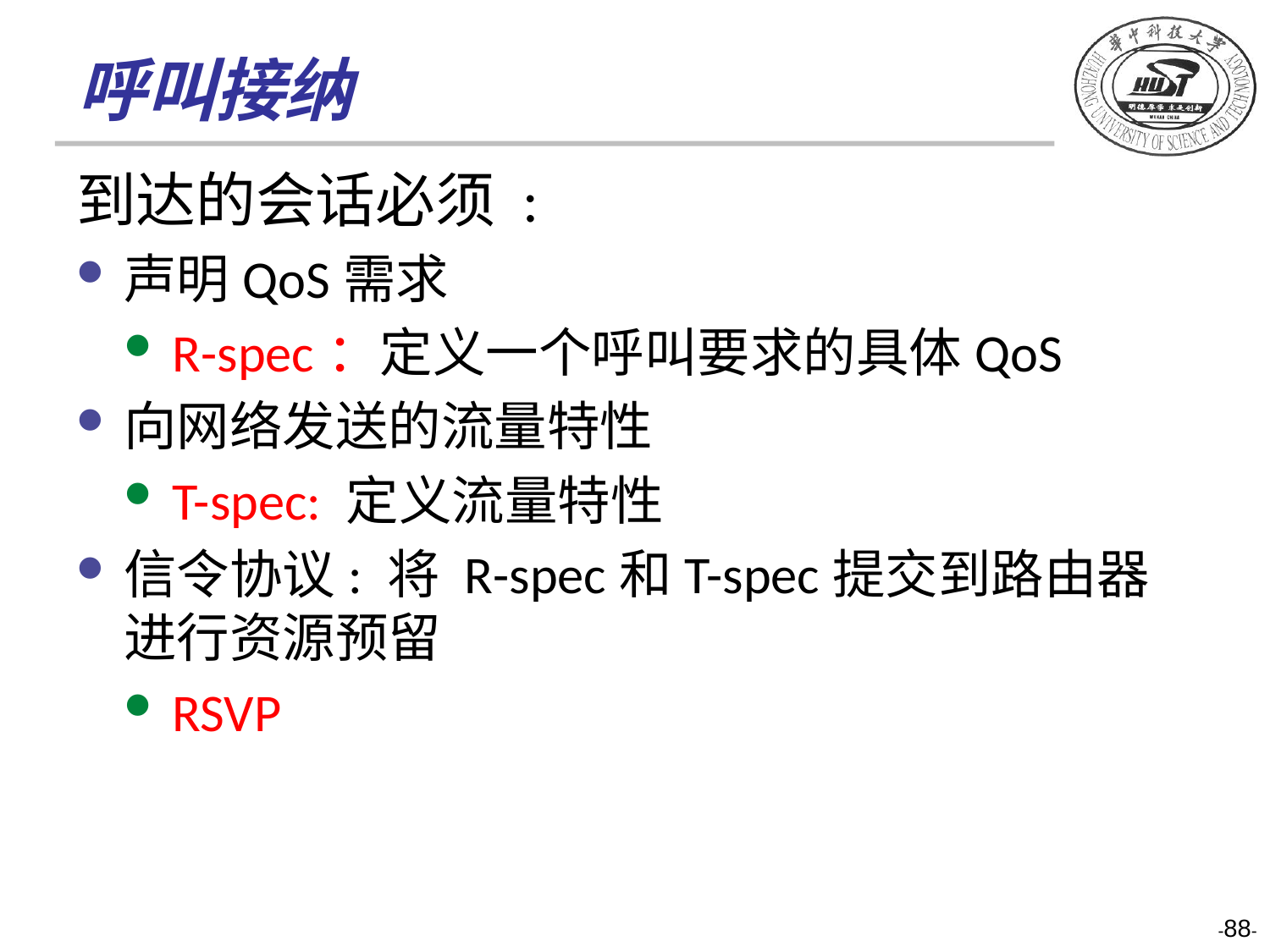

# 呼叫接纳
到达的会话必须 :
声明QoS需求
R-spec：定义一个呼叫要求的具体QoS
向网络发送的流量特性
T-spec: 定义流量特性
信令协议: 将 R-spec和T-spec提交到路由器 进行资源预留
RSVP
-88-